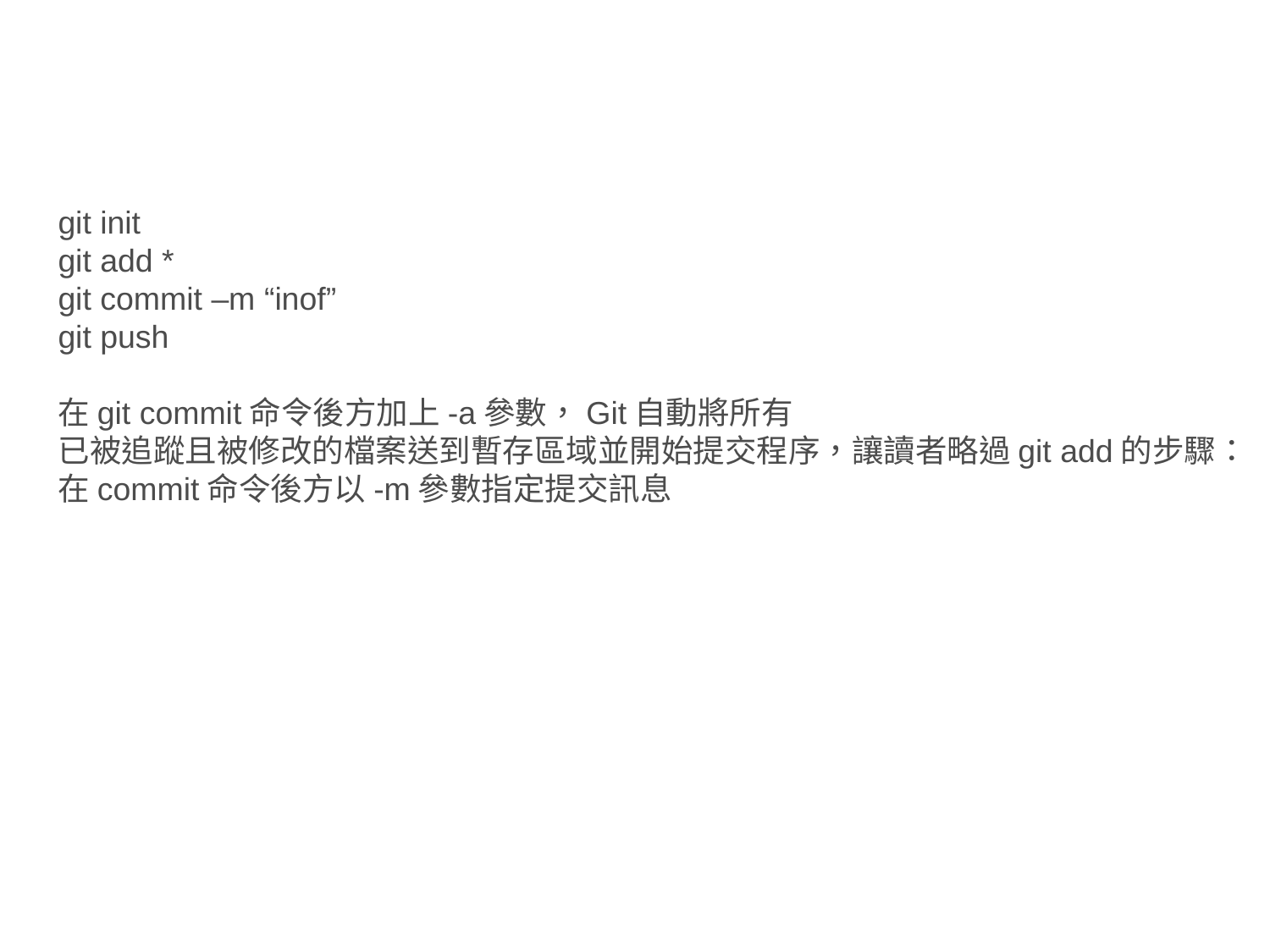

git init
git add *
git commit –m “inof”
git push

在git commit命令後方加上-a參數，Git自動將所有
已被追蹤且被修改的檔案送到暫存區域並開始提交程序，讓讀者略過git add的步驟：
在commit命令後方以-m參數指定提交訊息